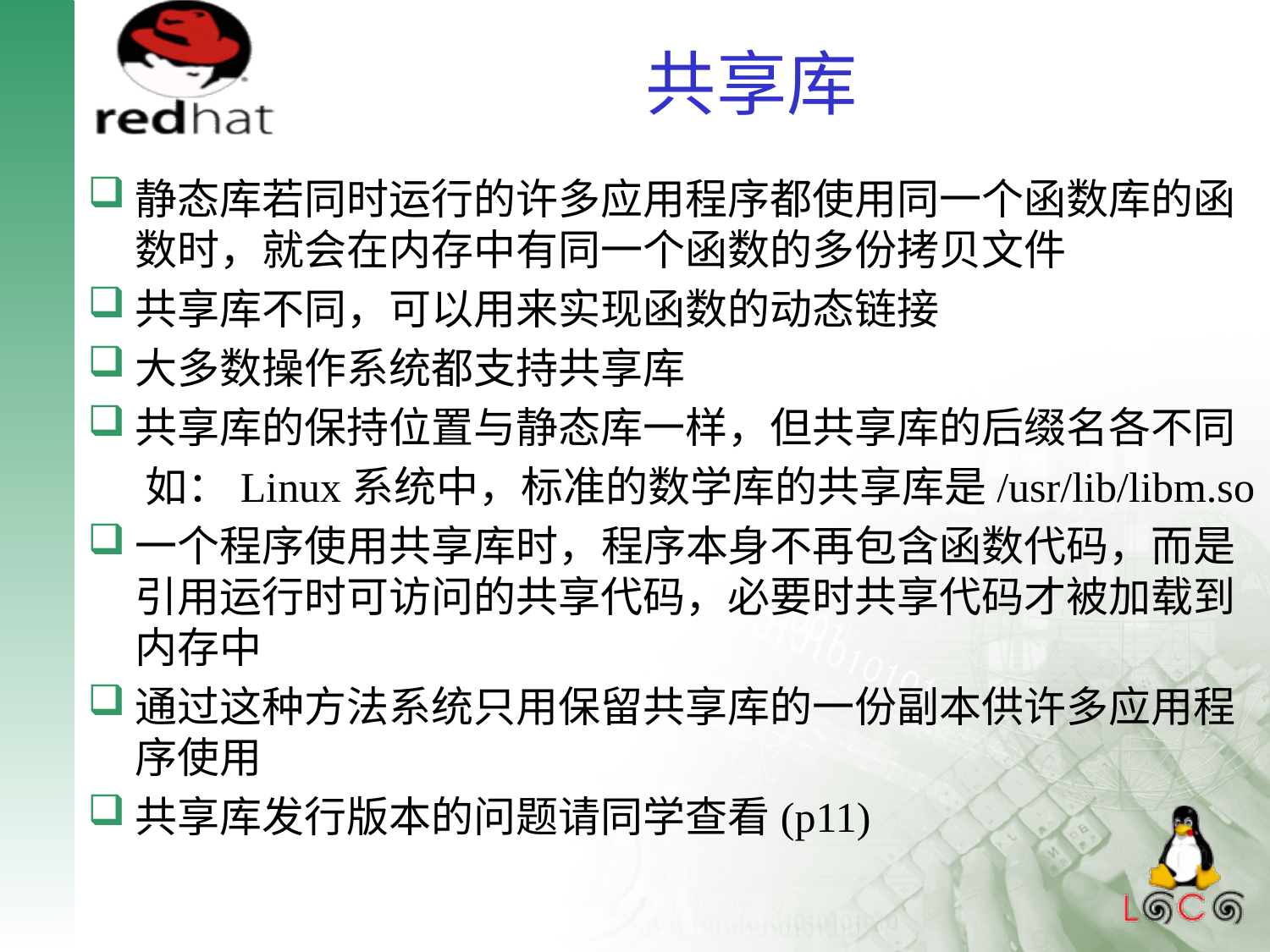

# 共享库
静态库若同时运行的许多应用程序都使用同一个函数库的函数时，就会在内存中有同一个函数的多份拷贝文件
共享库不同，可以用来实现函数的动态链接
大多数操作系统都支持共享库
共享库的保持位置与静态库一样，但共享库的后缀名各不同
     如：Linux系统中，标准的数学库的共享库是/usr/lib/libm.so
一个程序使用共享库时，程序本身不再包含函数代码，而是引用运行时可访问的共享代码，必要时共享代码才被加载到内存中
通过这种方法系统只用保留共享库的一份副本供许多应用程序使用
共享库发行版本的问题请同学查看(p11)